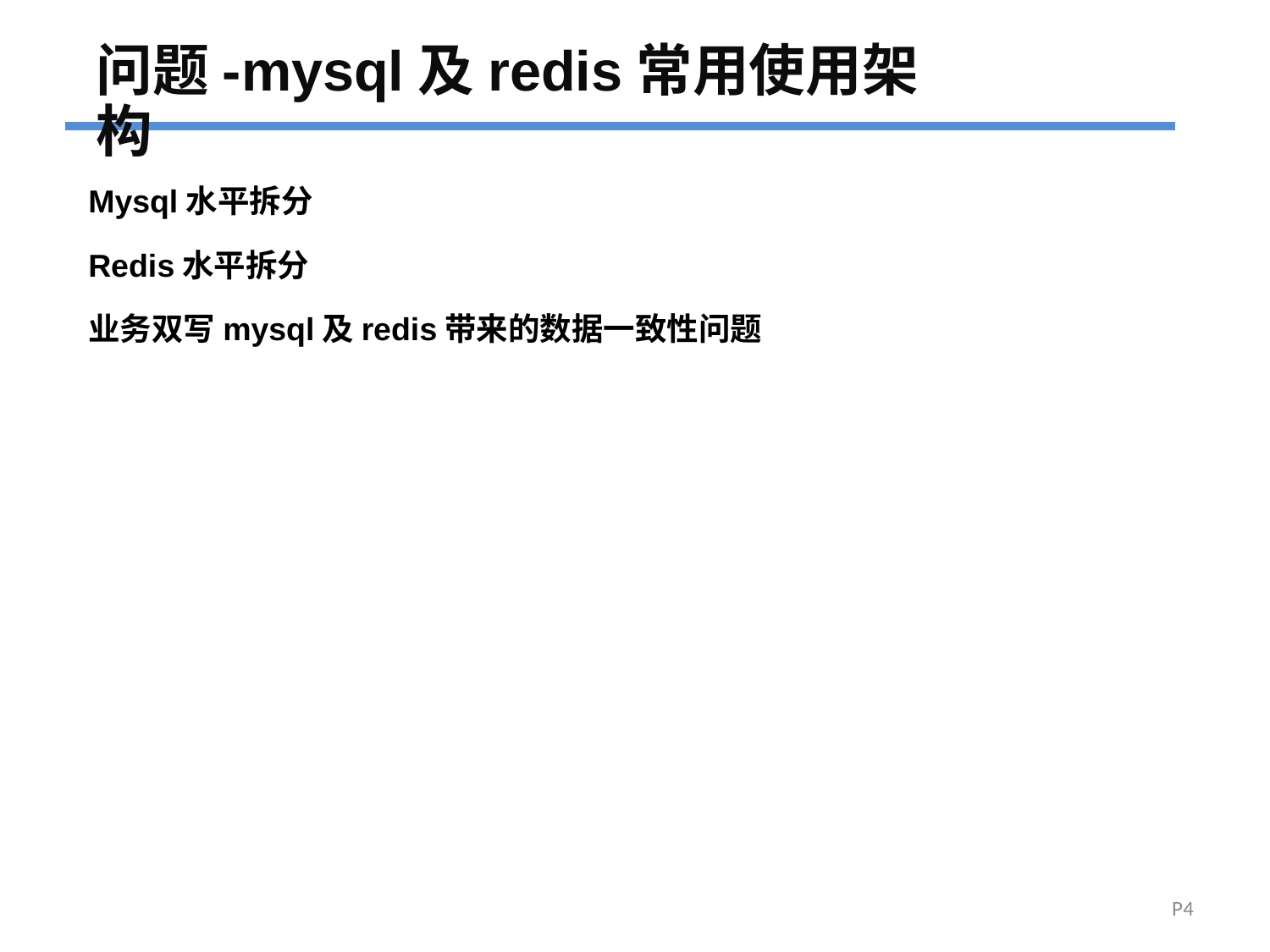

问题-mysql及redis常用使用架构
Mysql水平拆分
Redis水平拆分
业务双写mysql及redis带来的数据一致性问题

P4